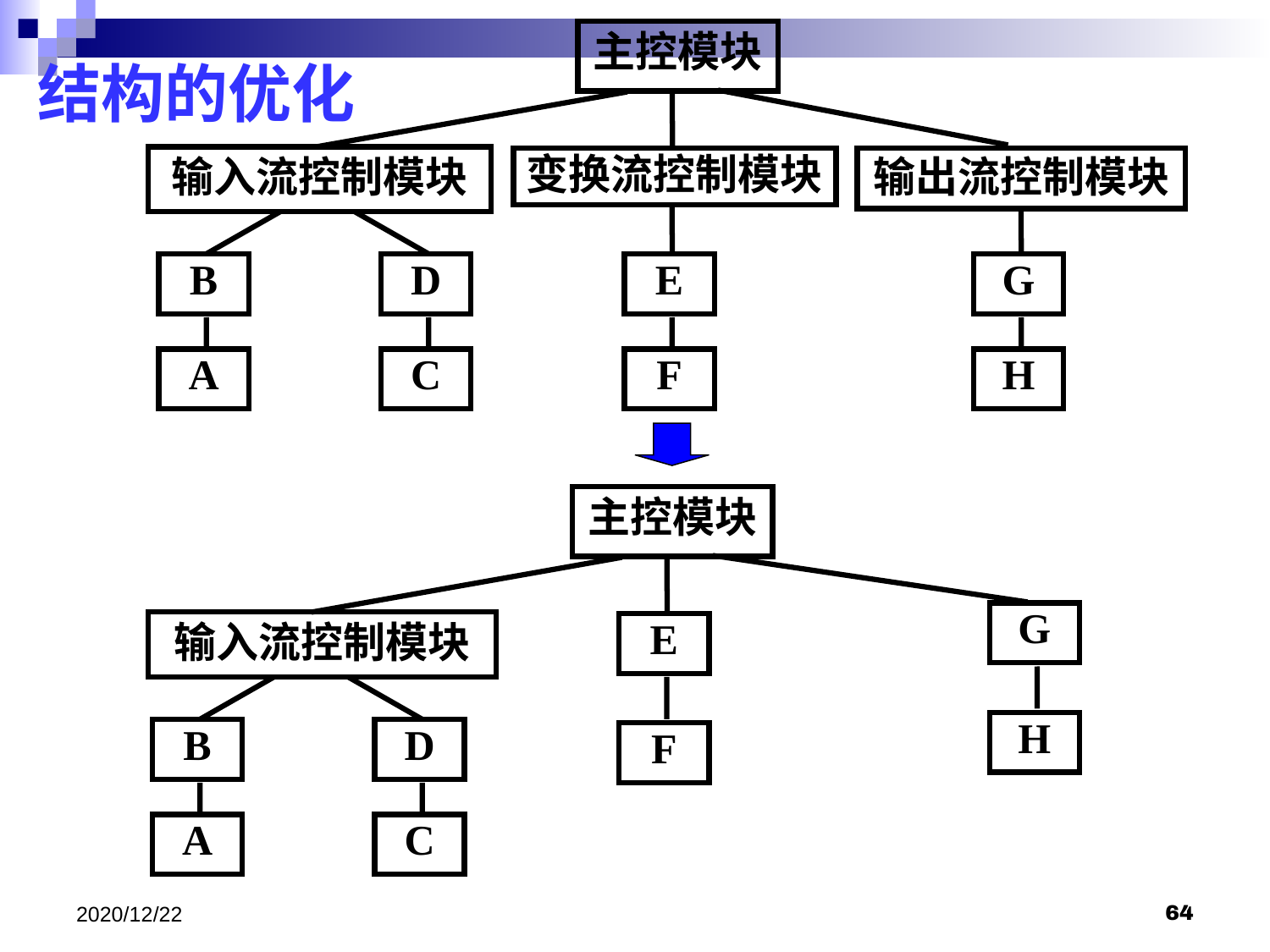

主控模块
结构的优化

输入流控制模块
变换流控制模块
输出流控制模块

B
D
E
G

A
C
F
H

主控模块

G
输入流控制模块
E

H
B
D
F

A
C
2020/12/22
64